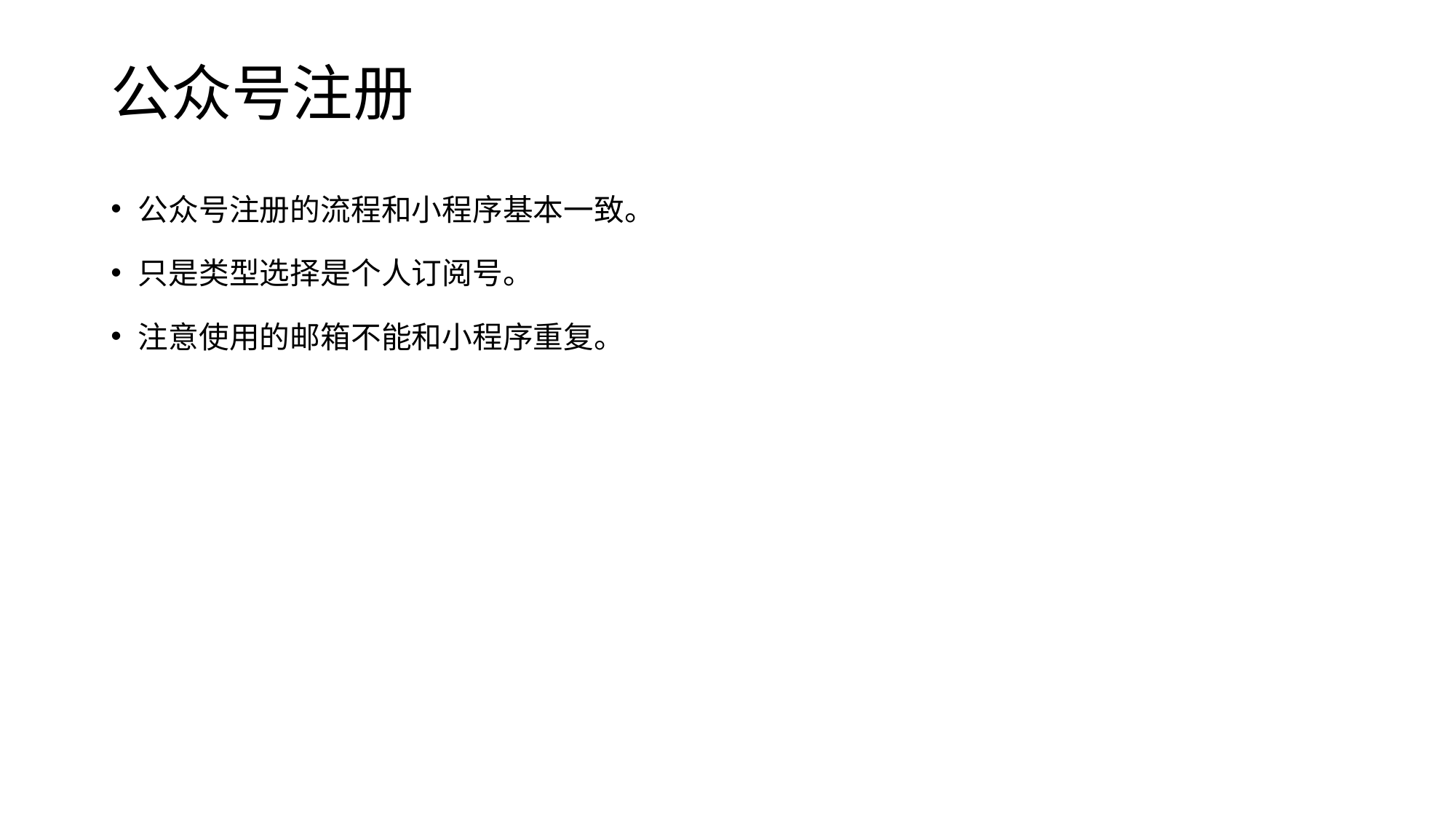

# 公众号注册
公众号注册的流程和小程序基本一致。
只是类型选择是个人订阅号。
注意使用的邮箱不能和小程序重复。